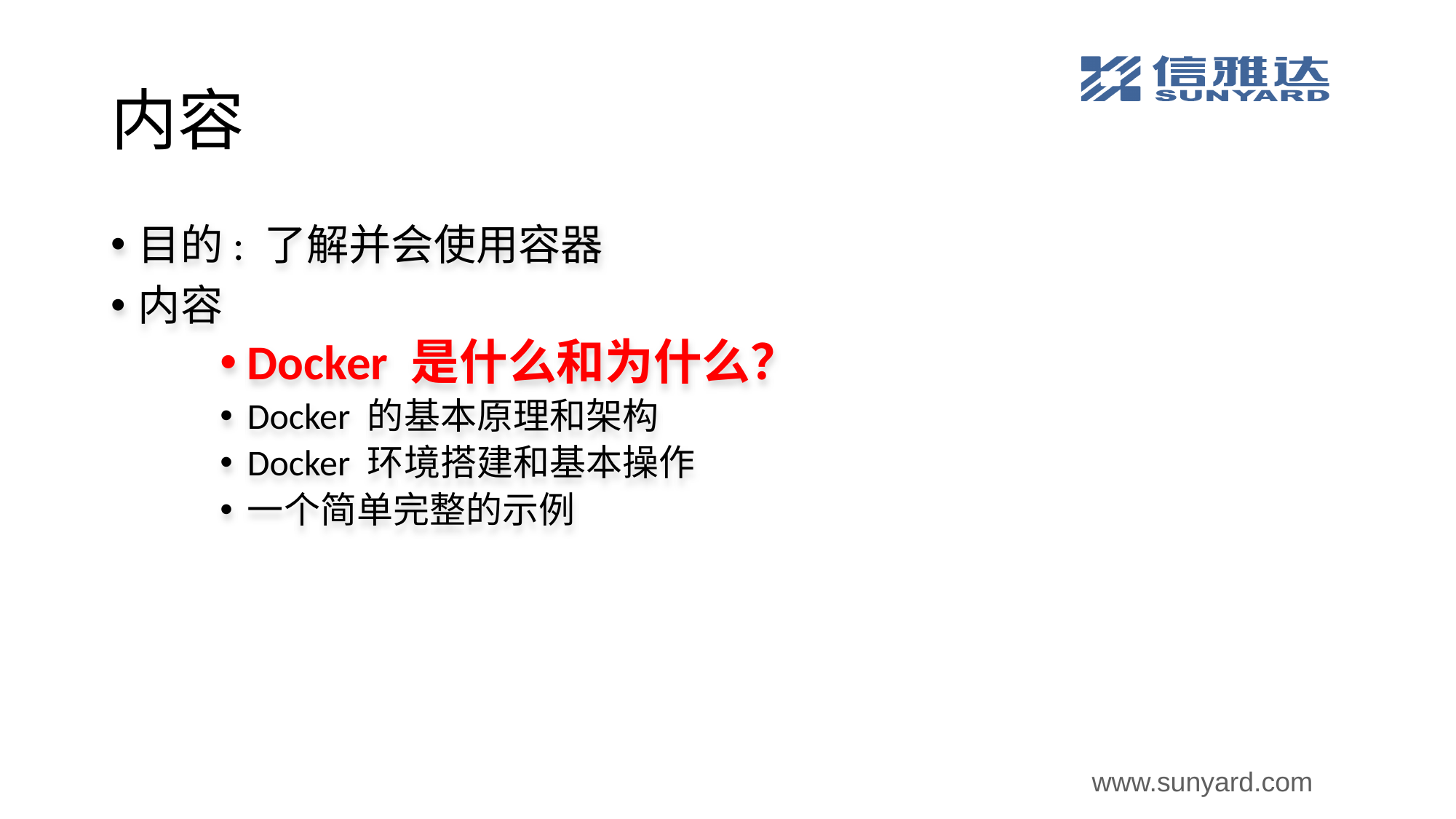

# 内容
目的: 了解并会使用容器
内容
Docker 是什么和为什么？
Docker 的基本原理和架构
Docker 环境搭建和基本操作
一个简单完整的示例